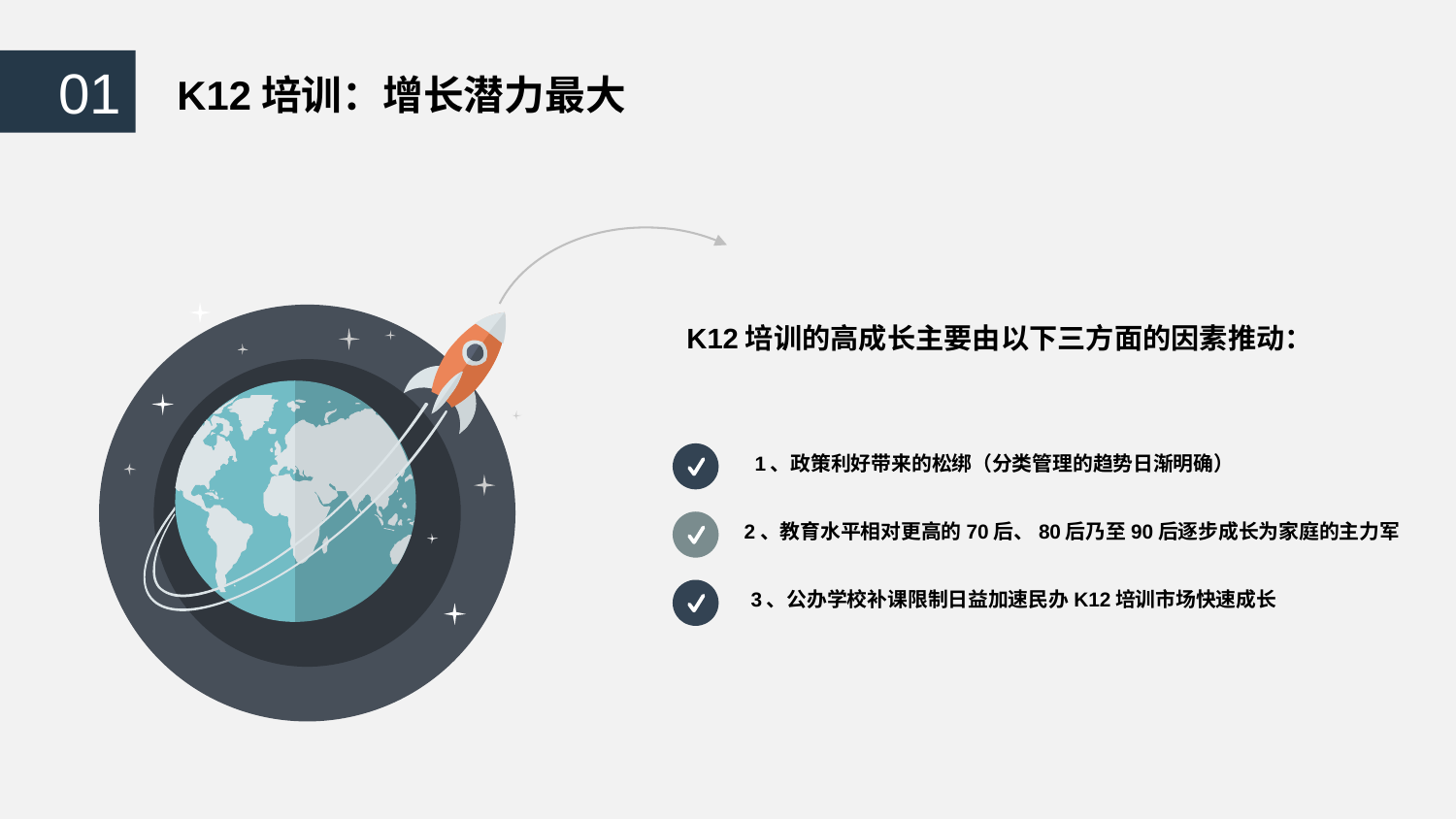

01
K12培训：增长潜力最大

K12培训的高成长主要由以下三方面的因素推动：

1、政策利好带来的松绑（分类管理的趋势日渐明确）

2、教育水平相对更高的70后、80后乃至90后逐步成长为家庭的主力军

3、公办学校补课限制日益加速民办K12培训市场快速成长